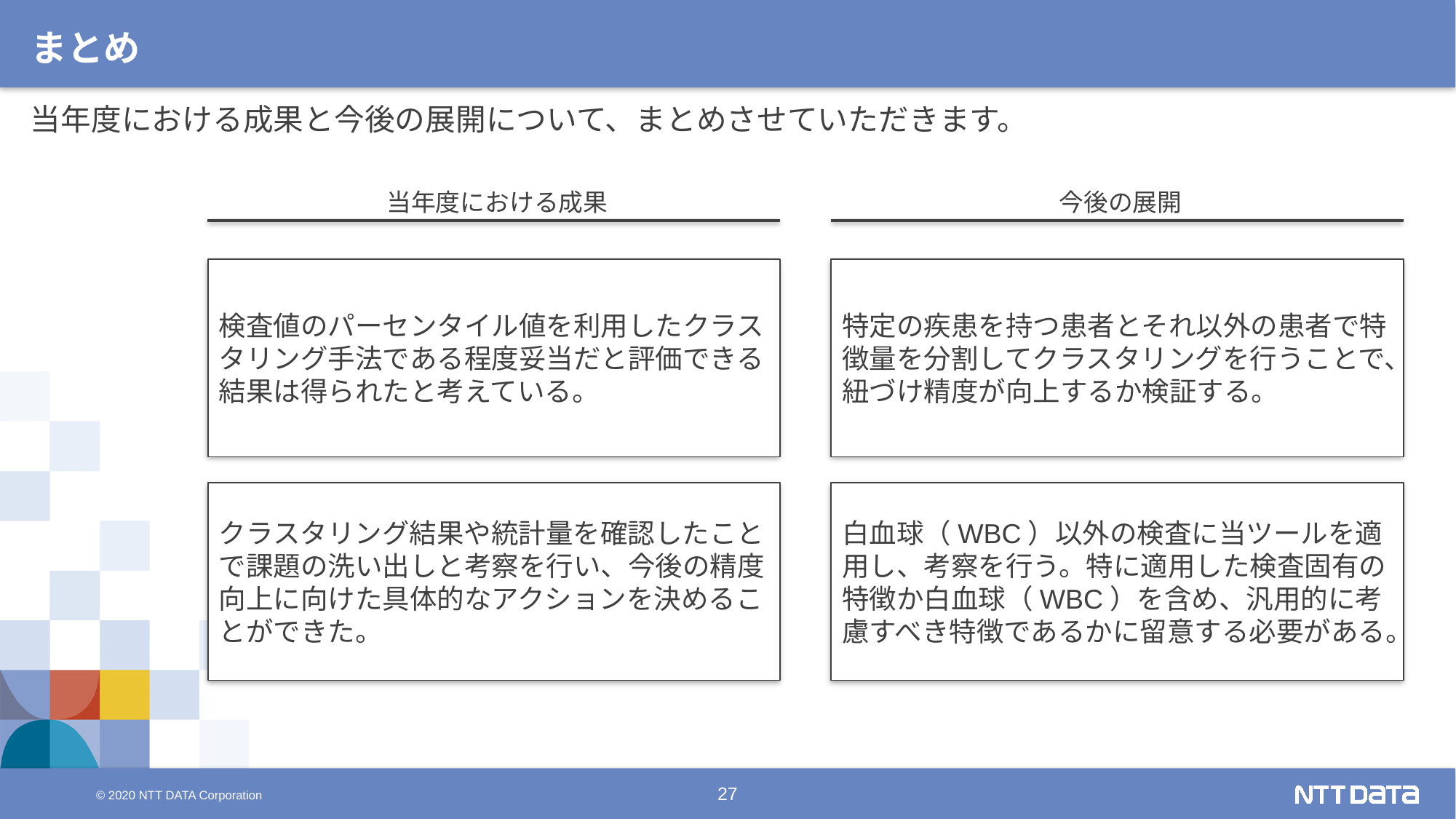

# まとめ
当年度における成果と今後の展開について、まとめさせていただきます。
当年度における成果
今後の展開
検査値のパーセンタイル値を利用したクラスタリング手法である程度妥当だと評価できる結果は得られたと考えている。
特定の疾患を持つ患者とそれ以外の患者で特徴量を分割してクラスタリングを行うことで、紐づけ精度が向上するか検証する。
クラスタリング結果や統計量を確認したことで課題の洗い出しと考察を行い、今後の精度向上に向けた具体的なアクションを決めることができた。
白血球（WBC）以外の検査に当ツールを適用し、考察を行う。特に適用した検査固有の特徴か白血球（WBC）を含め、汎用的に考慮すべき特徴であるかに留意する必要がある。